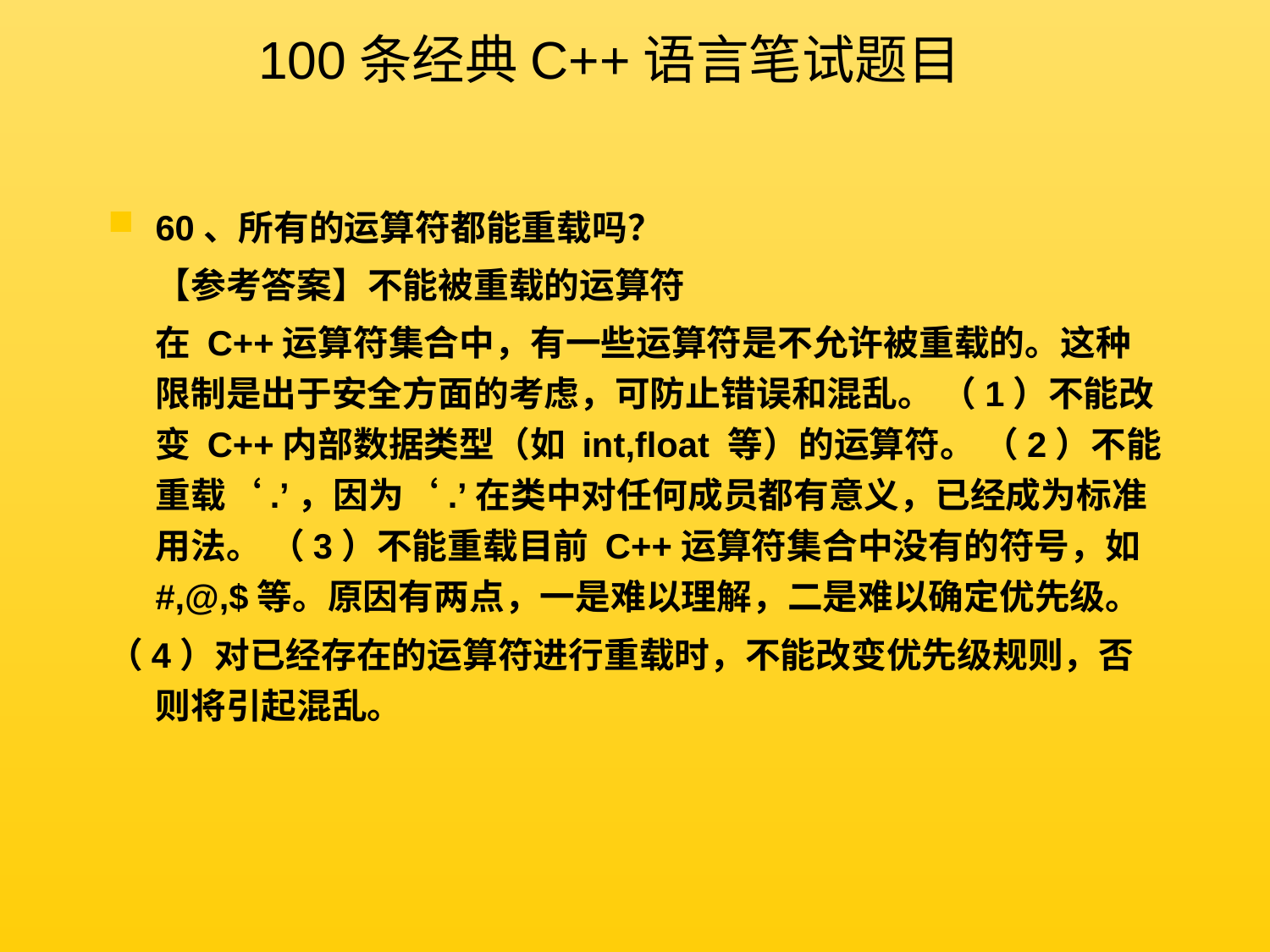

100条经典C++语言笔试题目
60、所有的运算符都能重载吗？
	【参考答案】不能被重载的运算符
	在 C++运算符集合中，有一些运算符是不允许被重载的。这种限制是出于安全方面的考虑，可防止错误和混乱。 （1）不能改变 C++内部数据类型（如 int,float 等）的运算符。 （2）不能重载‘.’，因为‘.’在类中对任何成员都有意义，已经成为标准用法。 （3）不能重载目前 C++运算符集合中没有的符号，如#,@,$等。原因有两点，一是难以理解，二是难以确定优先级。
（4）对已经存在的运算符进行重载时，不能改变优先级规则，否则将引起混乱。